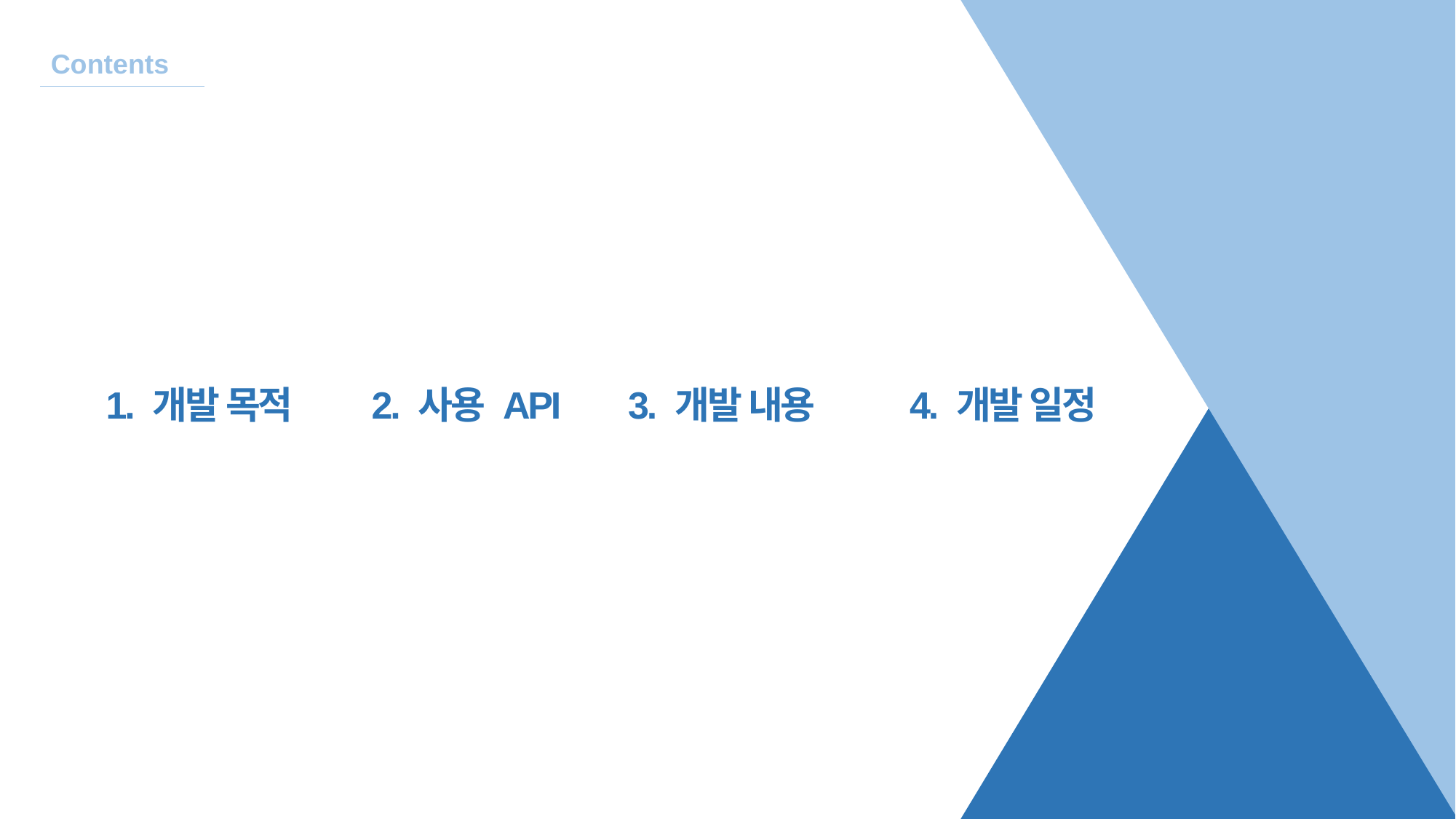

Contents
1. 개발 목적
2. 사용 API
3. 개발 내용
4. 개발 일정